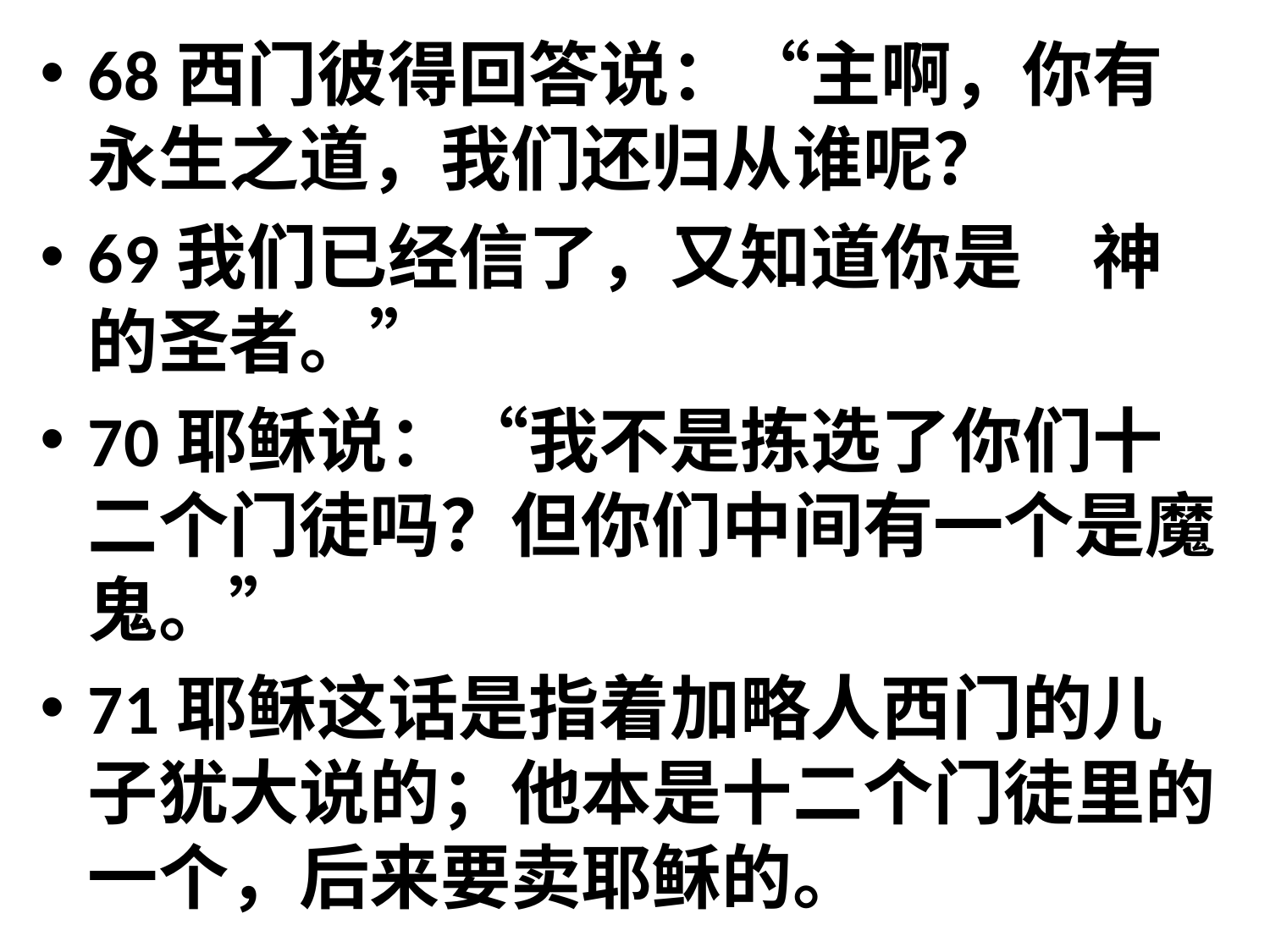

68西门彼得回答说：“主啊，你有永生之道，我们还归从谁呢？
69我们已经信了，又知道你是　神的圣者。”
70耶稣说：“我不是拣选了你们十二个门徒吗？但你们中间有一个是魔鬼。”
71耶稣这话是指着加略人西门的儿子犹大说的；他本是十二个门徒里的一个，后来要卖耶稣的。